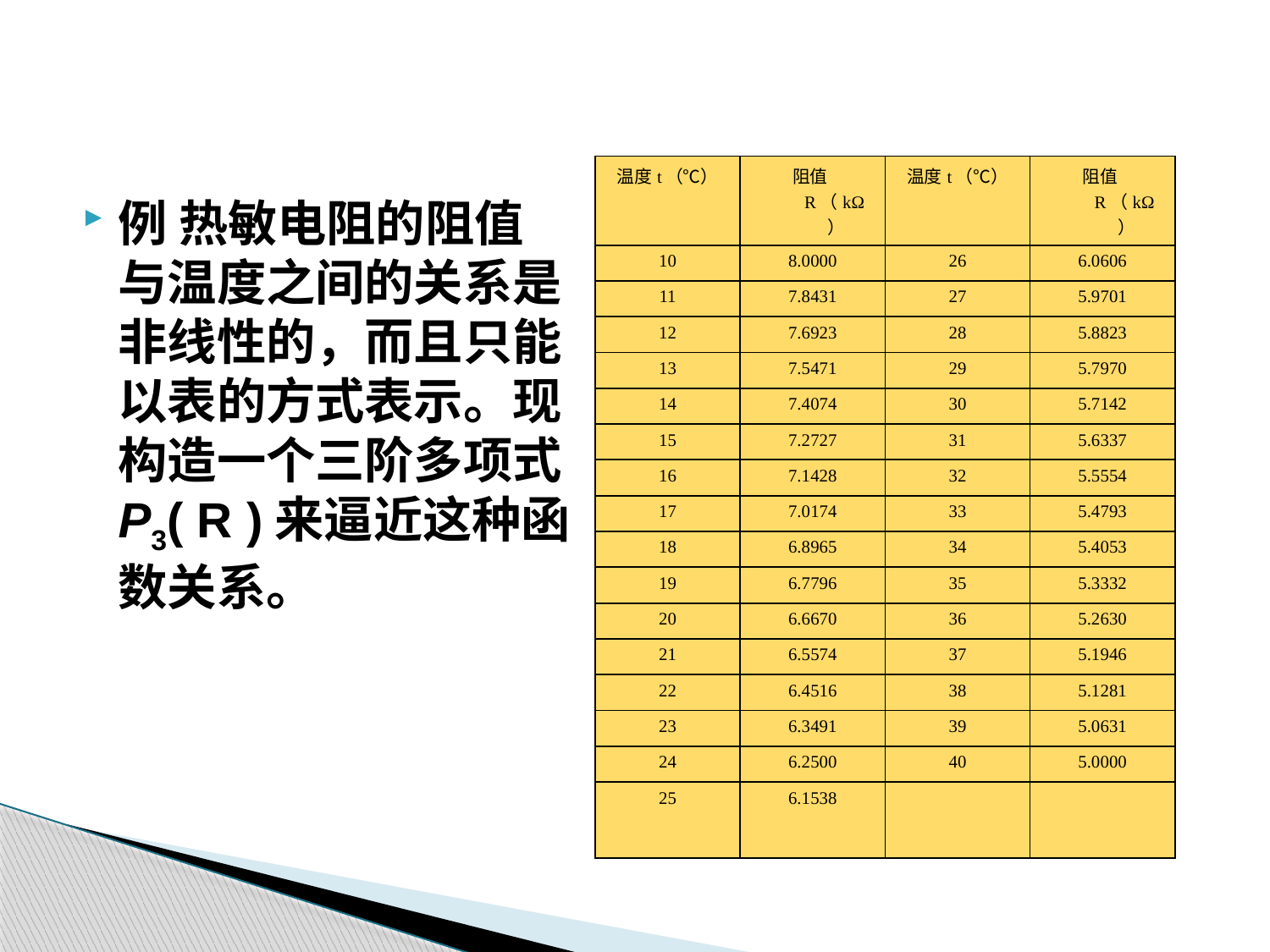

| 温度t（℃） | 阻值R（kΩ） | 温度t（℃） | 阻值R（kΩ） |
| --- | --- | --- | --- |
| 10 | 8.0000 | 26 | 6.0606 |
| 11 | 7.8431 | 27 | 5.9701 |
| 12 | 7.6923 | 28 | 5.8823 |
| 13 | 7.5471 | 29 | 5.7970 |
| 14 | 7.4074 | 30 | 5.7142 |
| 15 | 7.2727 | 31 | 5.6337 |
| 16 | 7.1428 | 32 | 5.5554 |
| 17 | 7.0174 | 33 | 5.4793 |
| 18 | 6.8965 | 34 | 5.4053 |
| 19 | 6.7796 | 35 | 5.3332 |
| 20 | 6.6670 | 36 | 5.2630 |
| 21 | 6.5574 | 37 | 5.1946 |
| 22 | 6.4516 | 38 | 5.1281 |
| 23 | 6.3491 | 39 | 5.0631 |
| 24 | 6.2500 | 40 | 5.0000 |
| 25 | 6.1538 |  |  |
例 热敏电阻的阻值与温度之间的关系是非线性的，而且只能以表的方式表示。现构造一个三阶多项式P3( R )来逼近这种函数关系。